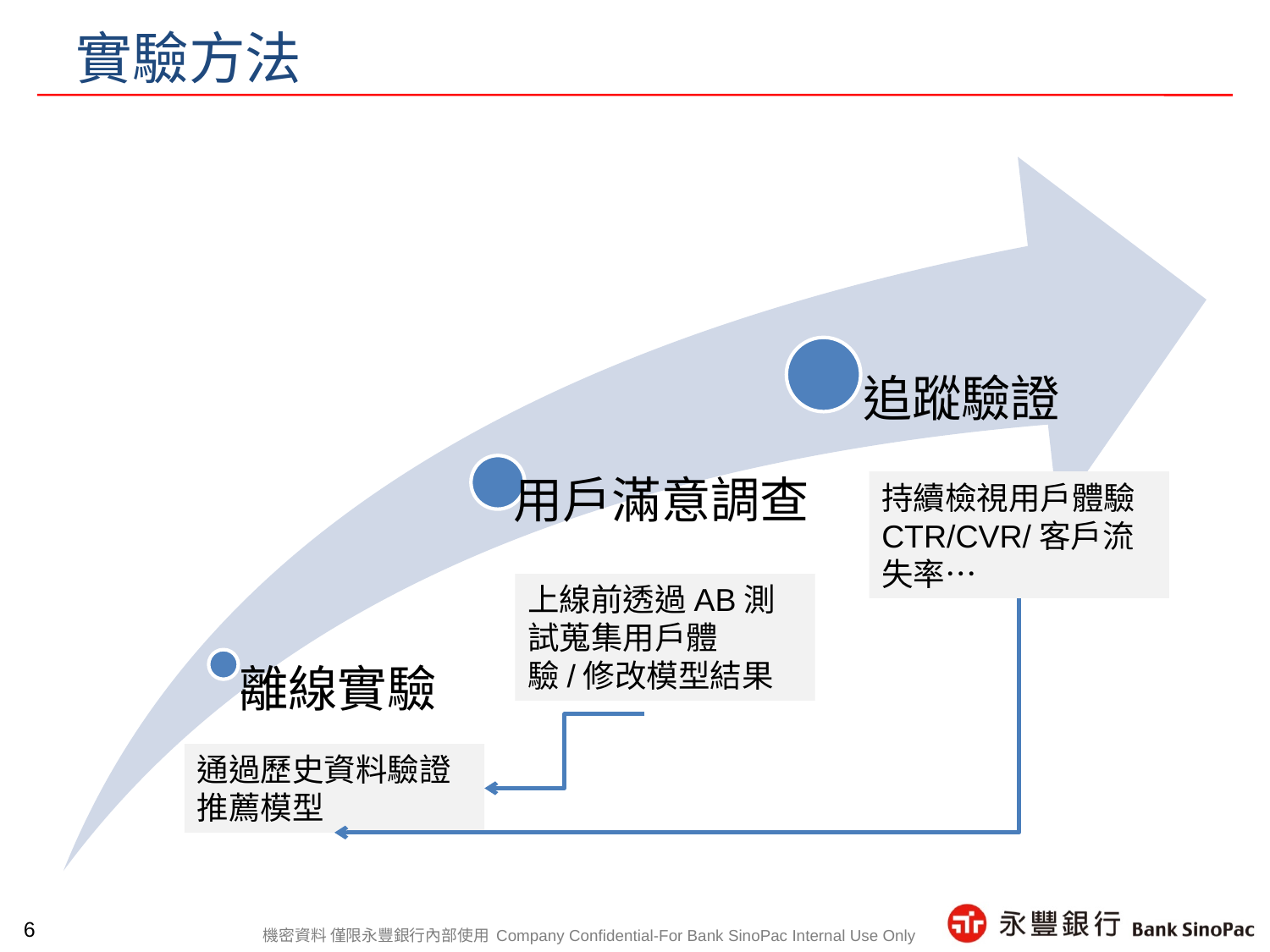

# 實驗方法
離線實驗
用戶滿意調查
追蹤驗證
持續檢視用戶體驗
CTR/CVR/客戶流失率…
上線前透過AB測試蒐集用戶體驗/修改模型結果
通過歷史資料驗證推薦模型